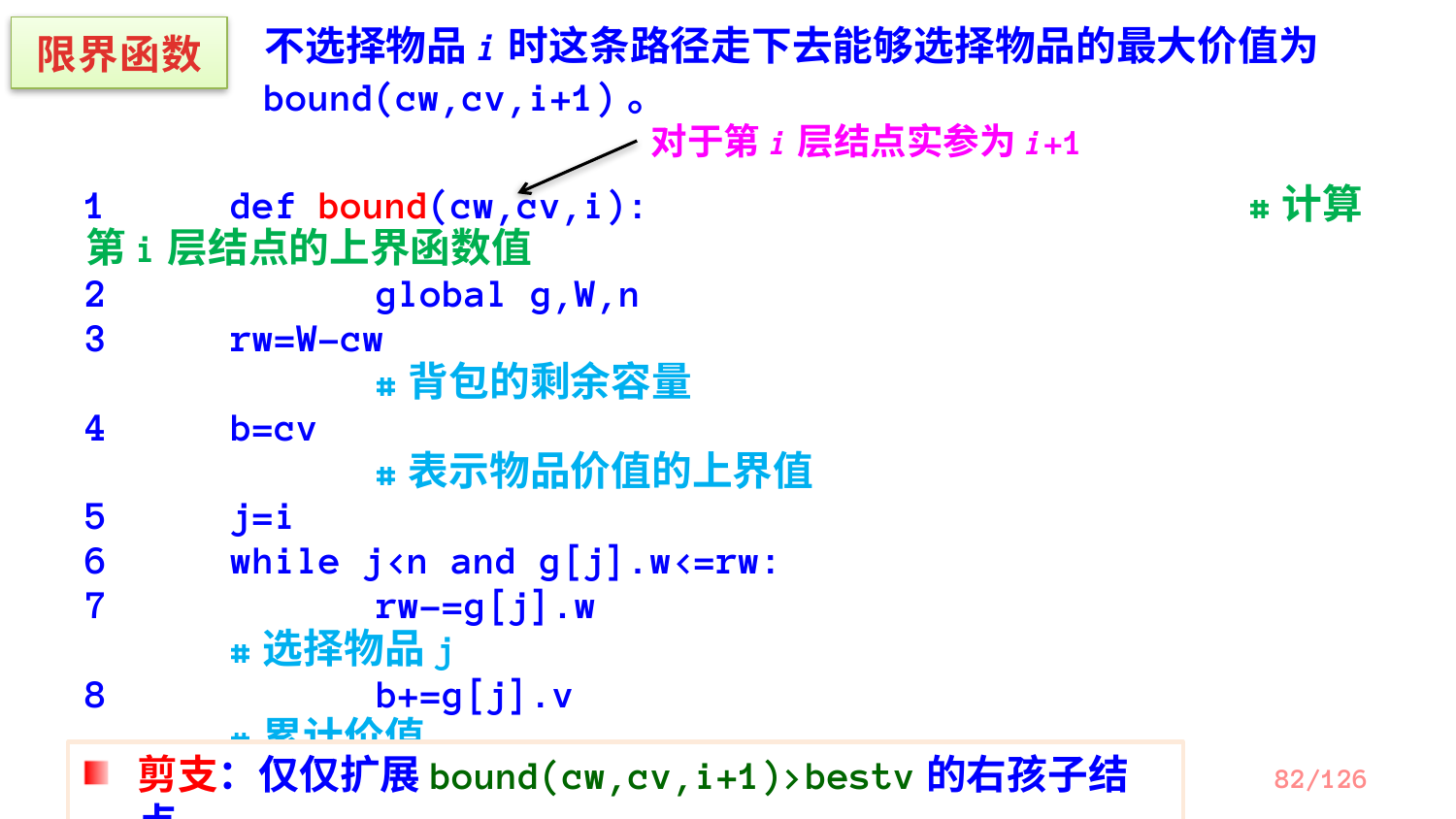

不选择物品i时这条路径走下去能够选择物品的最大价值为bound(cw,cv,i+1)。
限界函数
对于第i层结点实参为i+1
1	def bound(cw,cv,i):					#计算第i层结点的上界函数值
2 		global g,W,n
3  	rw=W-cw									#背包的剩余容量
4  	b=cv										#表示物品价值的上界值
5  	j=i
6  	while j<n and g[j].w<=rw:
7   		rw-=g[j].w							#选择物品j
8    		b+=g[j].v							#累计价值
9    		j+=1
10 	if j<n:									#最后物品k=j+1只能部分装入
11   		b+=1.0*g[j].v/g[j].w*rw
12 	return b
剪支：仅仅扩展bound(cw,cv,i+1)>bestv的右孩子结点。
82/126